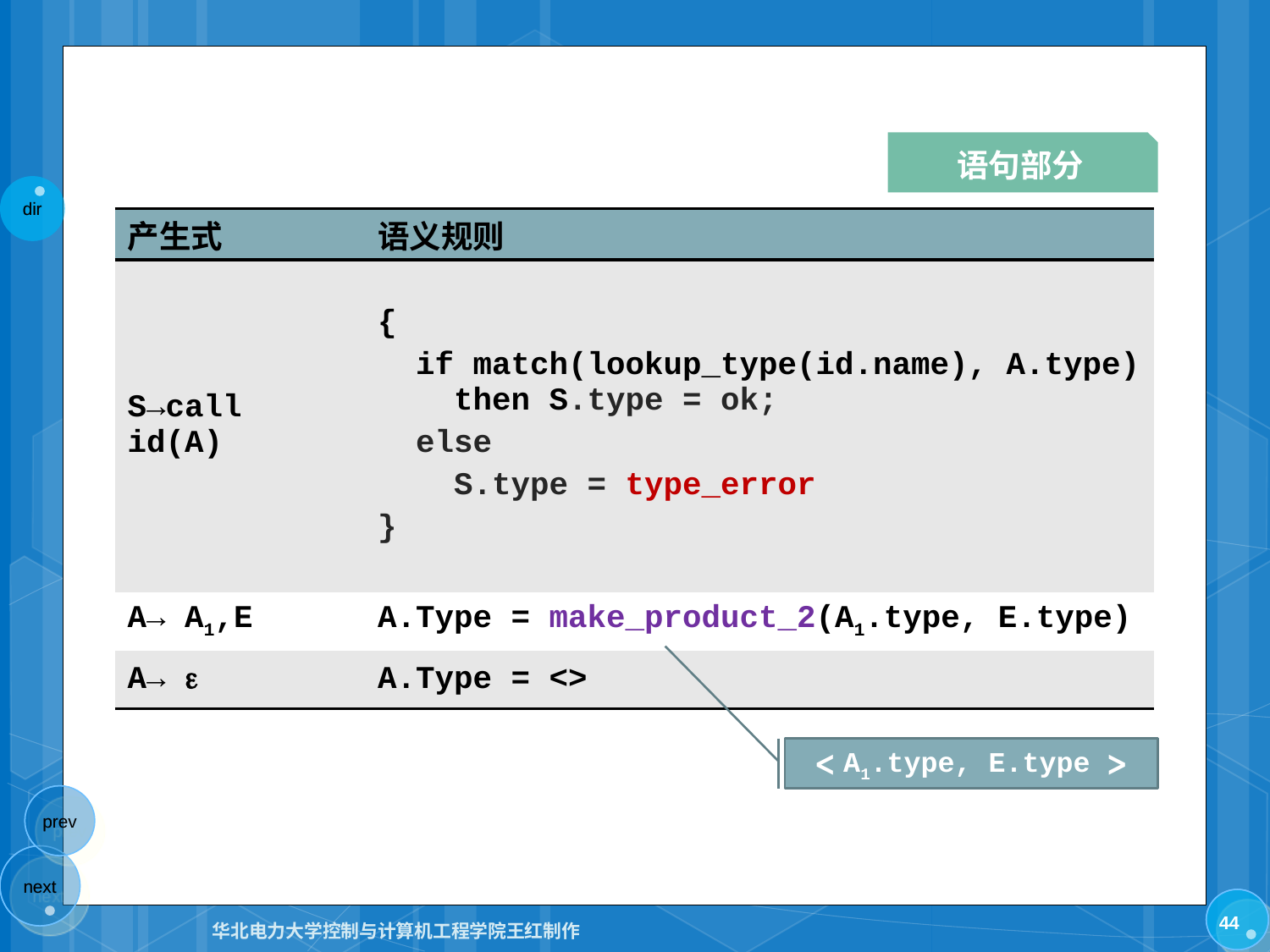

#
语句部分
| 产生式 | 语义规则 |
| --- | --- |
| S→call id(A) | { if match(lookup\_type(id.name), A.type) then S.type = ok; else S.type = type\_error } |
| A→ A1,E | A.Type = make\_product\_2(A1.type, E.type) |
| A→ ε | A.Type = <> |
< A1.type, E.type >
44
华北电力大学控制与计算机工程学院王红制作